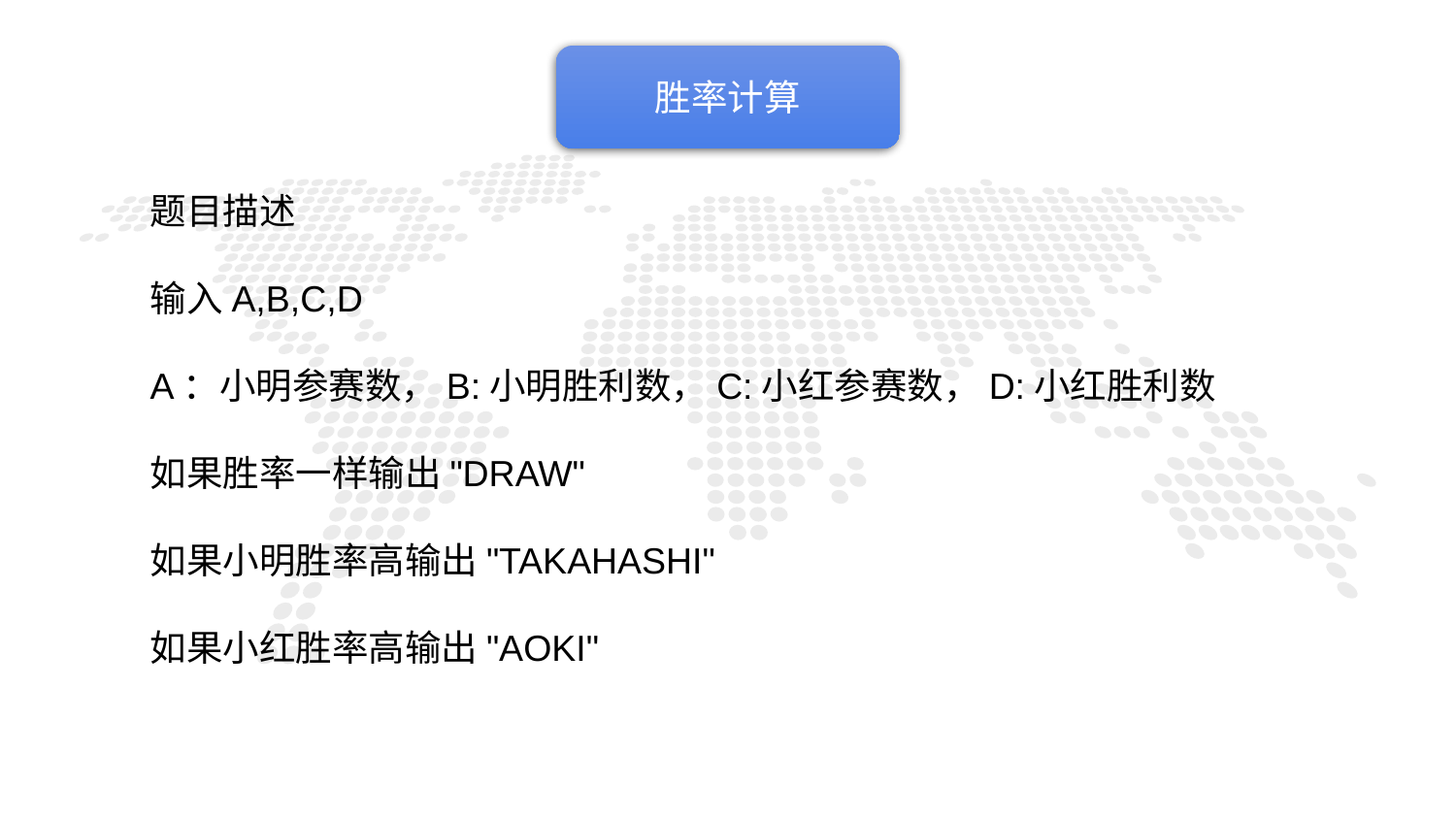

胜率计算
题目描述

输入A,B,C,D

A：小明参赛数，B:小明胜利数，C:小红参赛数，D:小红胜利数

如果胜率一样输出"DRAW"

如果小明胜率高输出"TAKAHASHI"

如果小红胜率高输出"AOKI"